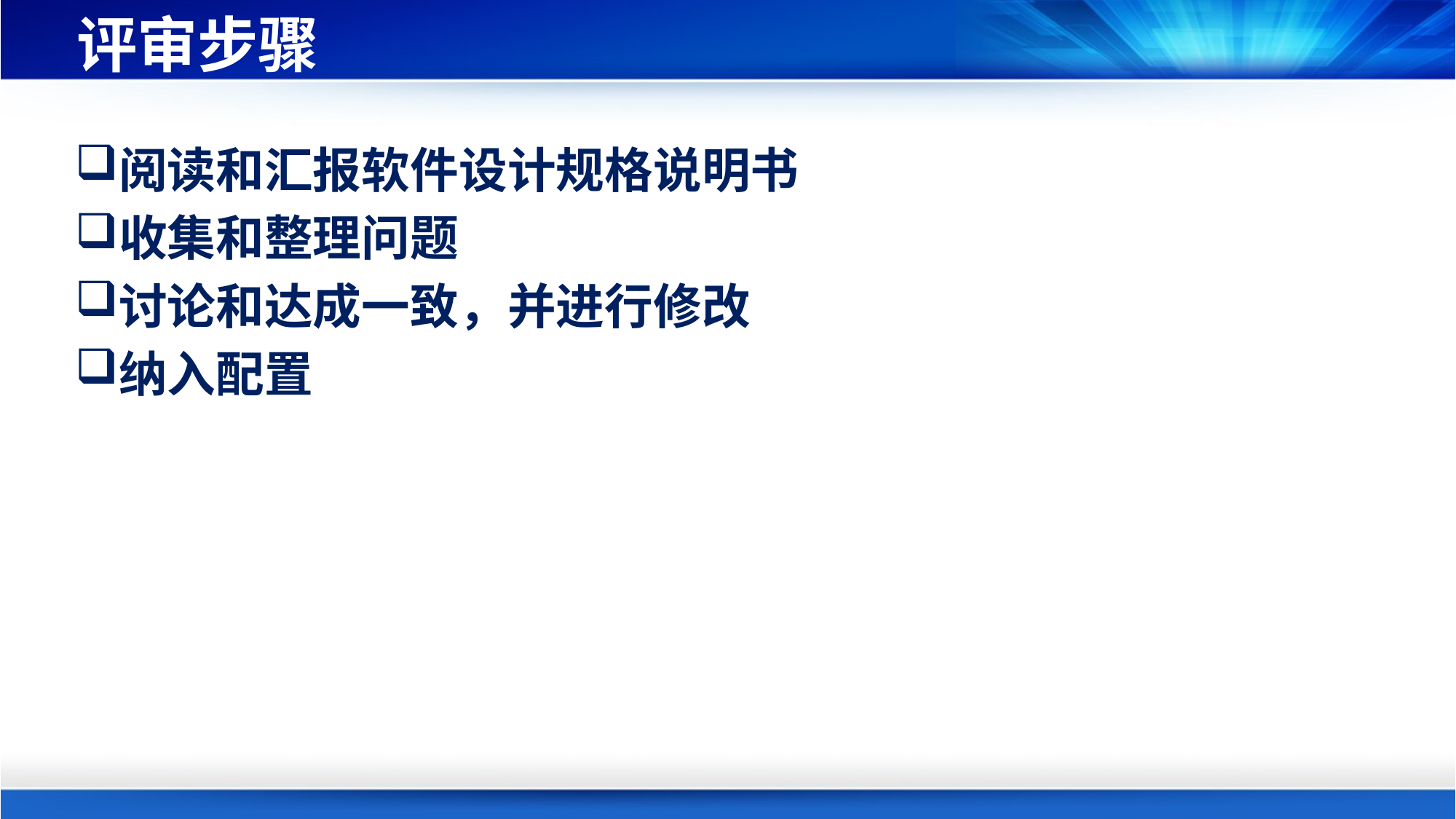

# 评审步骤
阅读和汇报软件设计规格说明书
收集和整理问题
讨论和达成一致，并进行修改
纳入配置